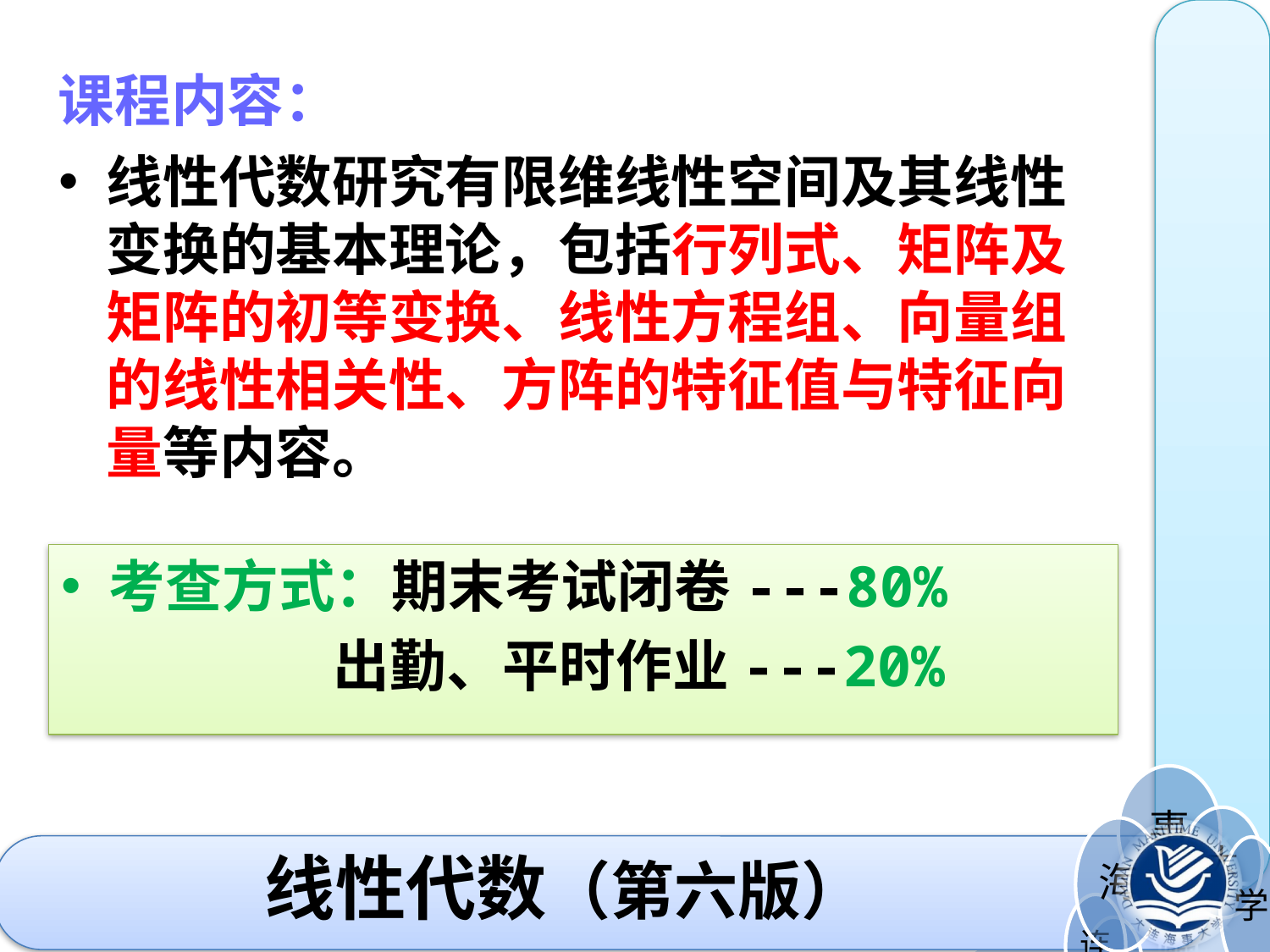

课程内容：
线性代数研究有限维线性空间及其线性变换的基本理论，包括行列式、矩阵及矩阵的初等变换、线性方程组、向量组的线性相关性、方阵的特征值与特征向量等内容。

考查方式：期末考试闭卷---80%
                    出勤、平时作业---20%

# 线性代数（第六版）